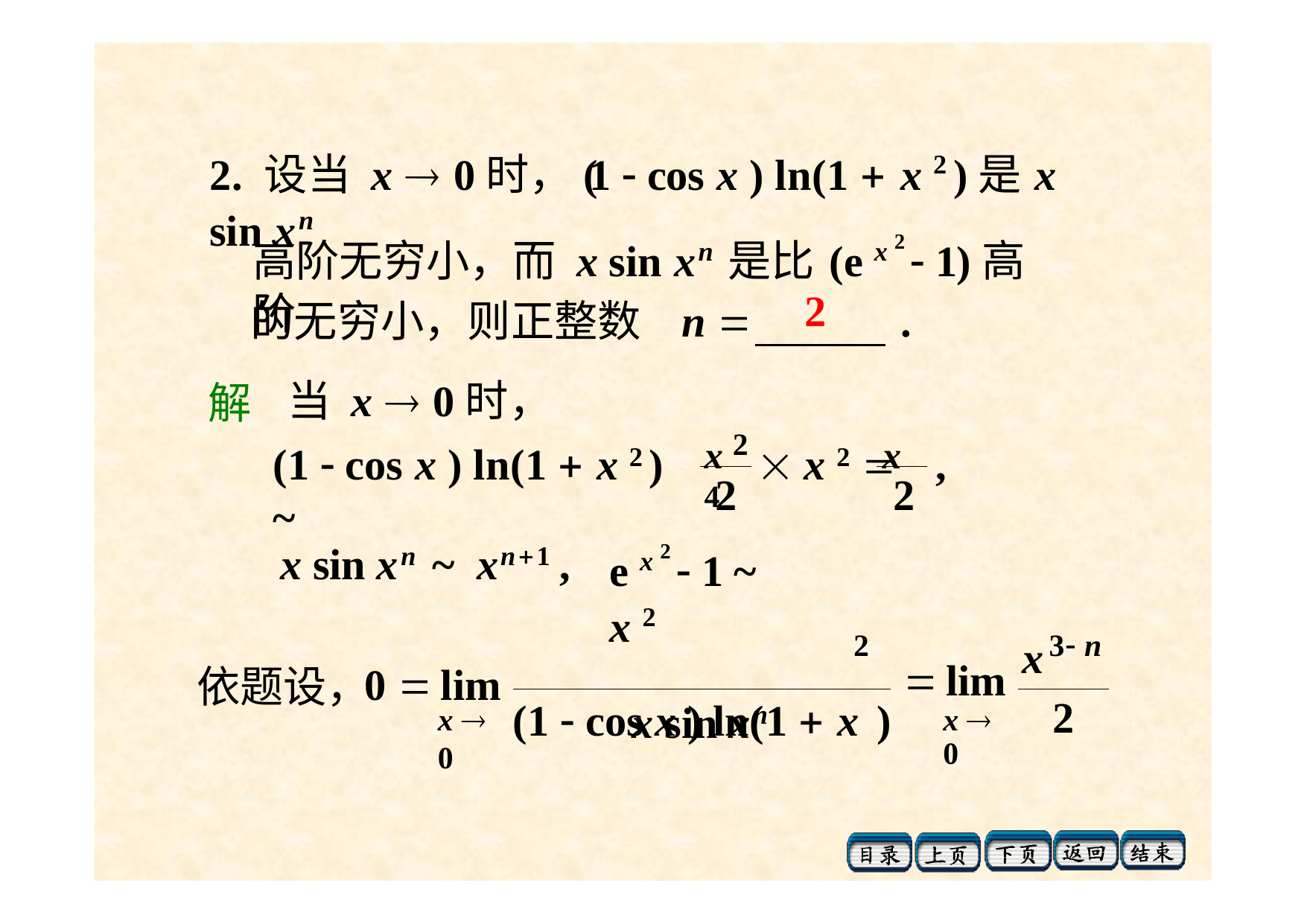

# 2. 设当 x → 0时，(1 − cos x ) ln(1 + x 2 )是x sin xn
高阶无穷小，而 x sin xn是比(e x 2 − 1)高阶
2
的无穷小，则正整数	n =	.

当 x → 0时，
(1 − cos x ) ln(1 + x 2 ) ~
解
x 2	x 4
× x 2 =	,
2	2

x sin xn ~	xn+1 ,
e x 2 − 1 ~	x 2
(1 − cos x ) ln(1 + x	)
2
3− n
x
0 =	lim
=	lim
x → 0
依题设，
2

x sin xn
x → 0